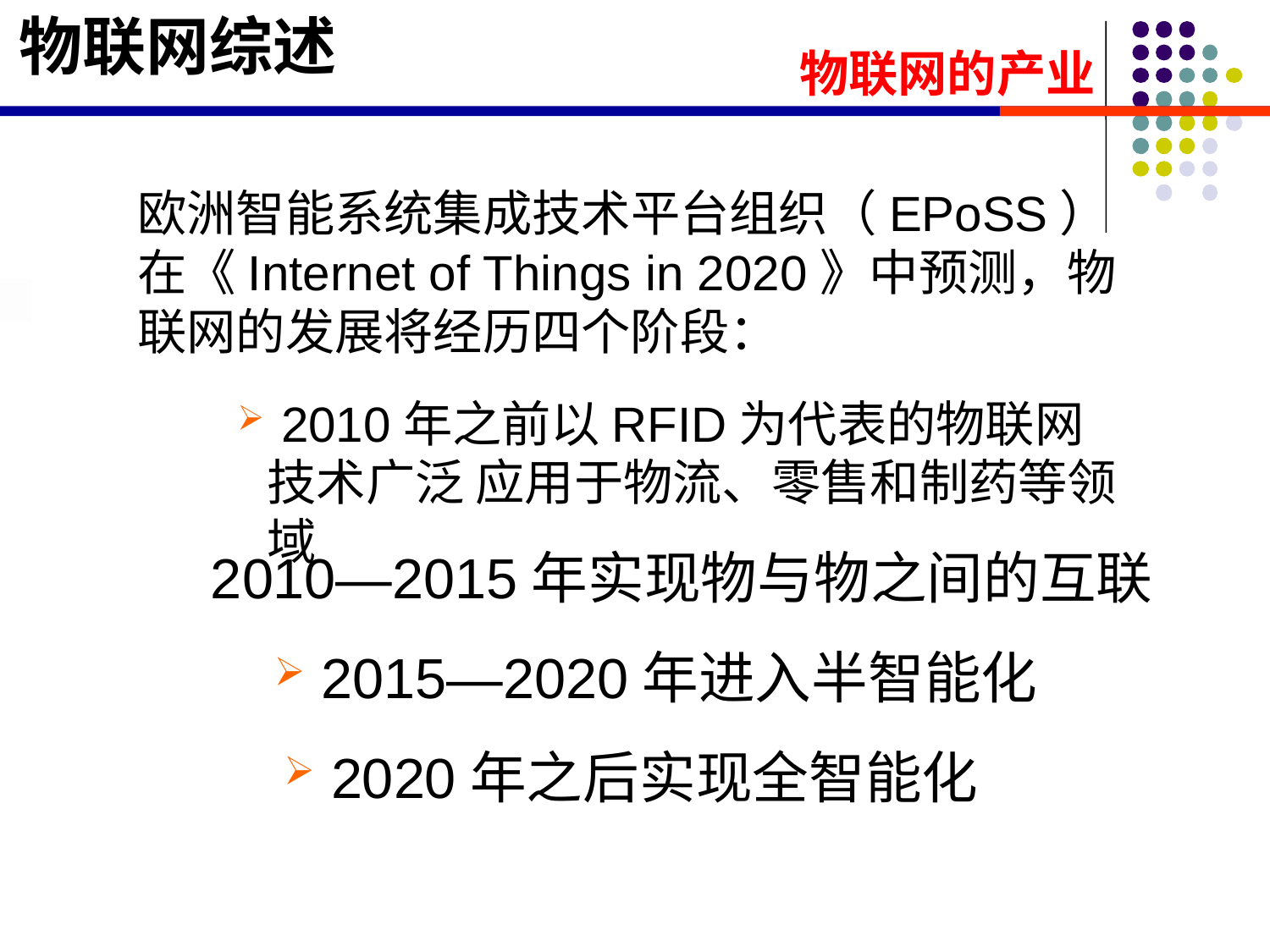

物联网综述
物联网的产业

欧洲智能系统集成技术平台组织（EPoSS）在《Internet of Things in 2020》中预测，物联网的发展将经历四个阶段：

 2010年之前以RFID为代表的物联网技术广泛 应用于物流、零售和制药等领域
 2010—2015年实现物与物之间的互联
 2015—2020年进入半智能化
 2020年之后实现全智能化